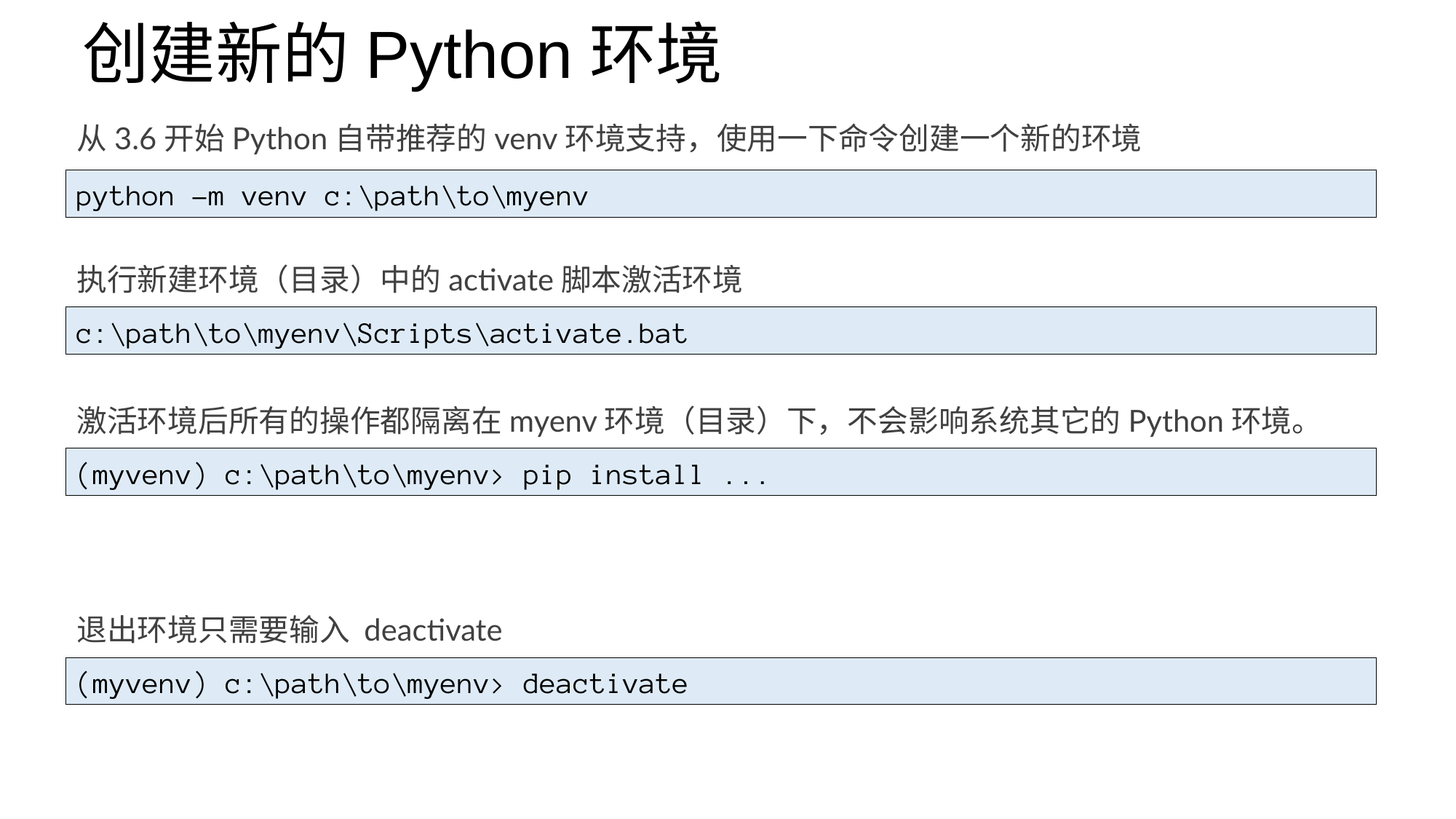

# 创建新的Python环境
从3.6开始Python自带推荐的venv环境支持，使用一下命令创建一个新的环境
python -m venv c:\path\to\myenv
执行新建环境（目录）中的activate脚本激活环境
c:\path\to\myenv\Scripts\activate.bat
激活环境后所有的操作都隔离在myenv环境（目录）下，不会影响系统其它的Python环境。
(myvenv) c:\path\to\myenv> pip install ...
退出环境只需要输入 deactivate
(myvenv) c:\path\to\myenv> deactivate